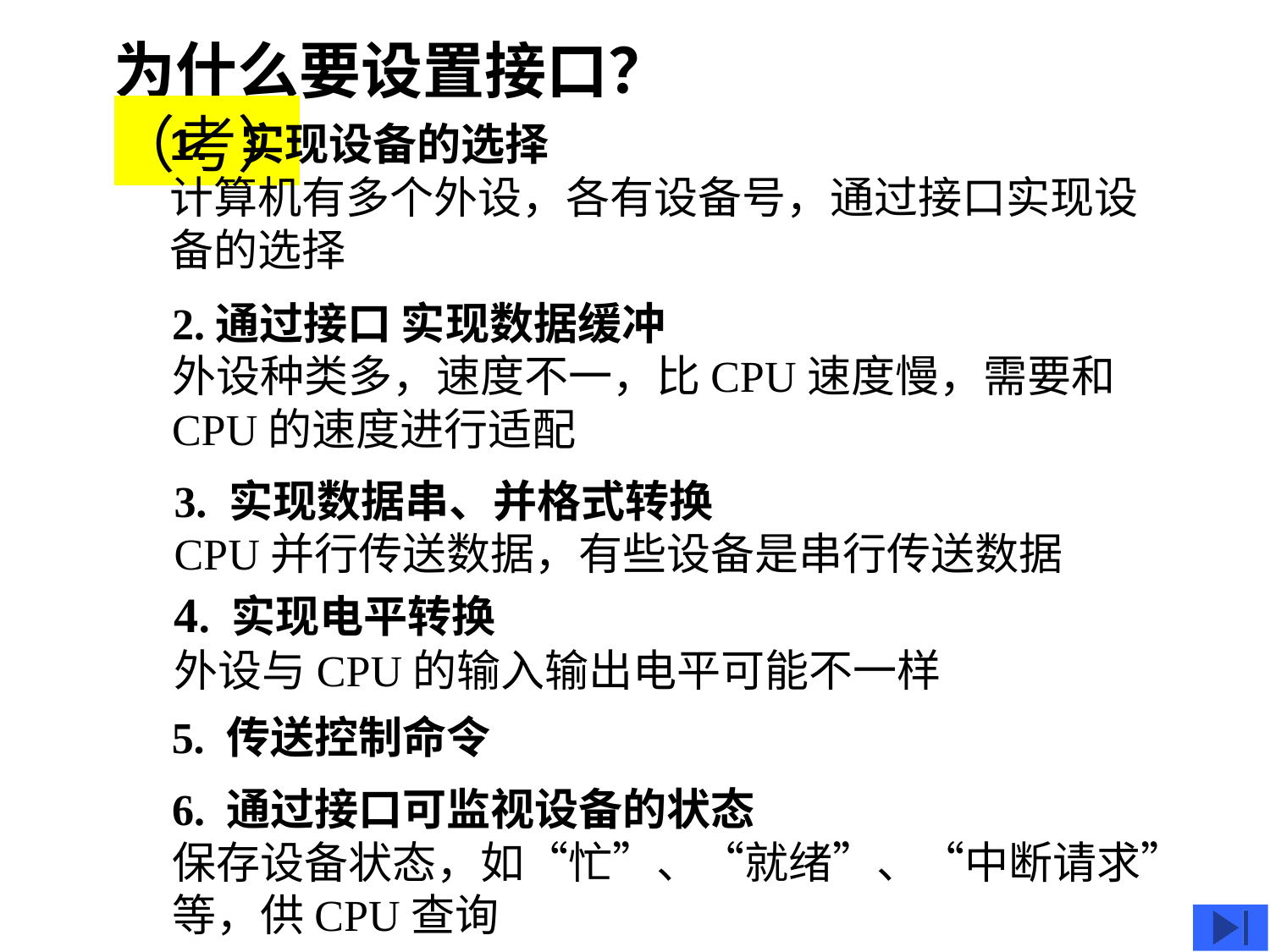

为什么要设置接口？（考）
实现设备的选择
计算机有多个外设，各有设备号，通过接口实现设备的选择
2.通过接口 实现数据缓冲
外设种类多，速度不一，比CPU速度慢，需要和CPU的速度进行适配
3. 实现数据串、并格式转换
CPU并行传送数据，有些设备是串行传送数据
4. 实现电平转换
外设与CPU的输入输出电平可能不一样
5. 传送控制命令
6. 通过接口可监视设备的状态
保存设备状态，如“忙”、“就绪”、“中断请求”等，供CPU查询